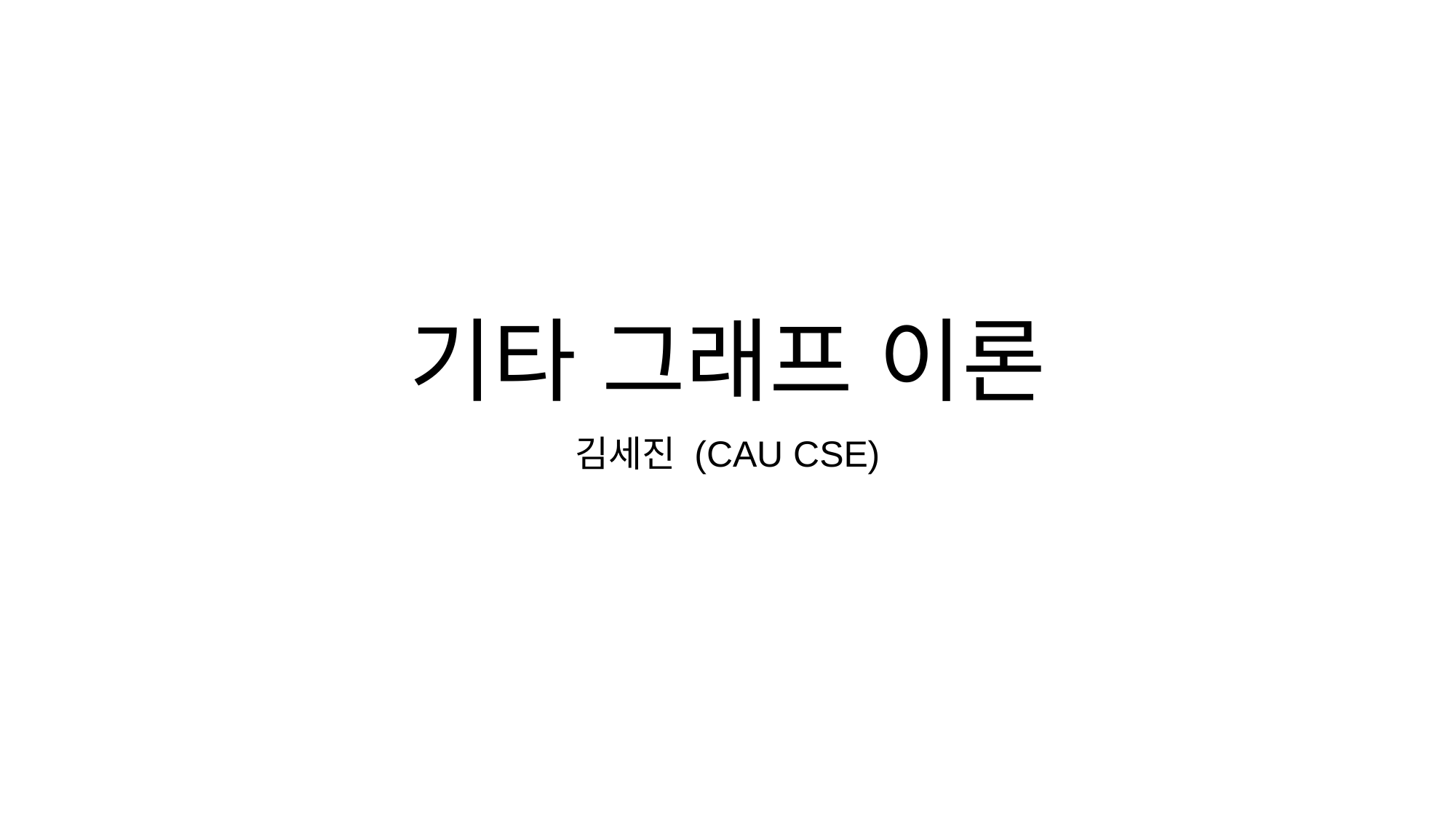

# 기타 그래프 이론
김세진 (CAU CSE)